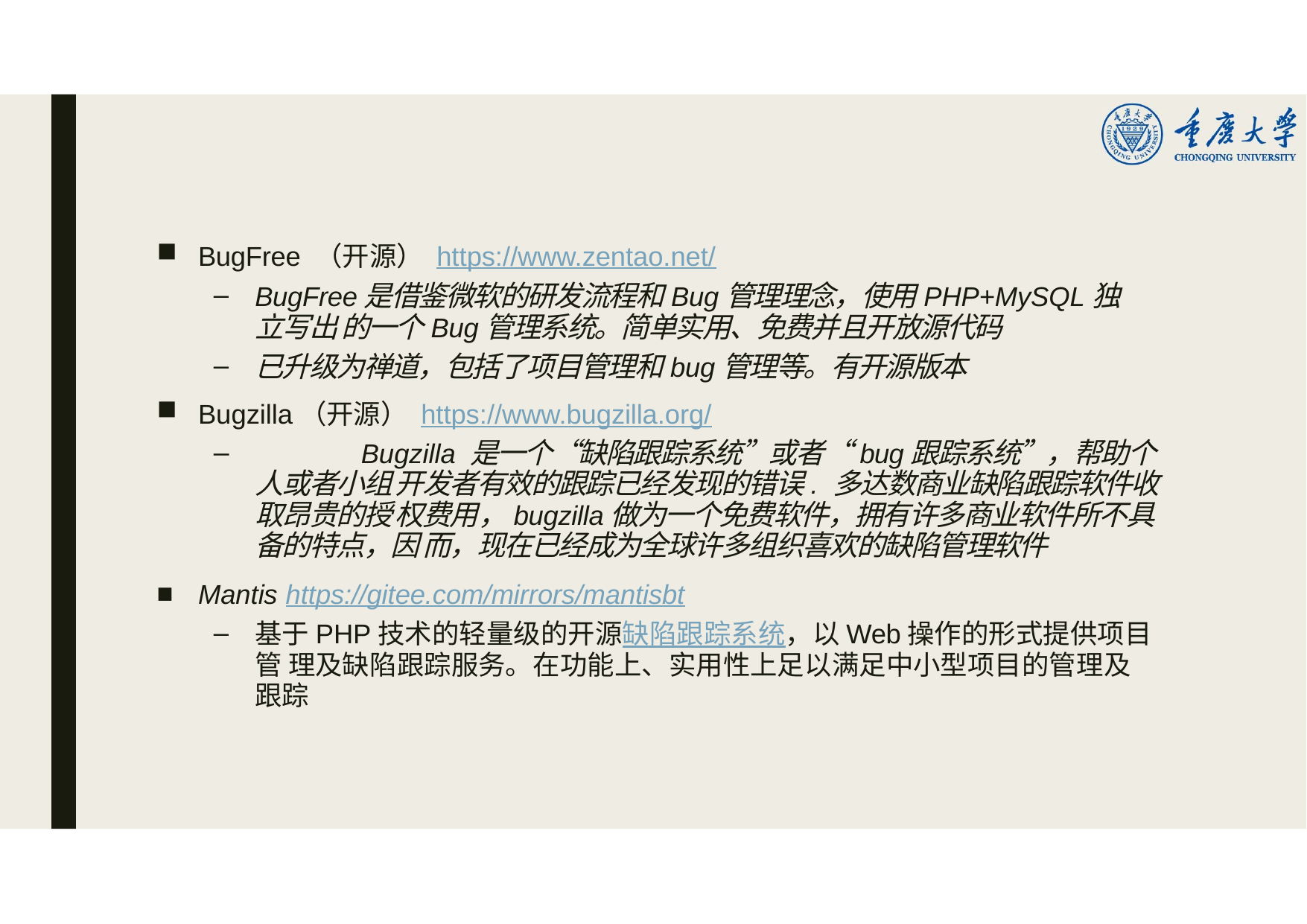

BugFree （开源） https://www.zentao.net/
BugFree是借鉴微软的研发流程和Bug管理理念，使用PHP+MySQL独立写出 的一个Bug管理系统。简单实用、免费并且开放源代码
已升级为禅道，包括了项目管理和bug管理等。有开源版本
Bugzilla（开源） https://www.bugzilla.org/
	Bugzilla 是一个“缺陷跟踪系统”或者“bug跟踪系统”，帮助个人或者小组 开发者有效的跟踪已经发现的错误. 多达数商业缺陷跟踪软件收取昂贵的授 权费用，bugzilla做为一个免费软件，拥有许多商业软件所不具备的特点，因 而，现在已经成为全球许多组织喜欢的缺陷管理软件
Mantis https://gitee.com/mirrors/mantisbt
基于PHP技术的轻量级的开源缺陷跟踪系统，以Web操作的形式提供项目管 理及缺陷跟踪服务。在功能上、实用性上足以满足中小型项目的管理及跟踪